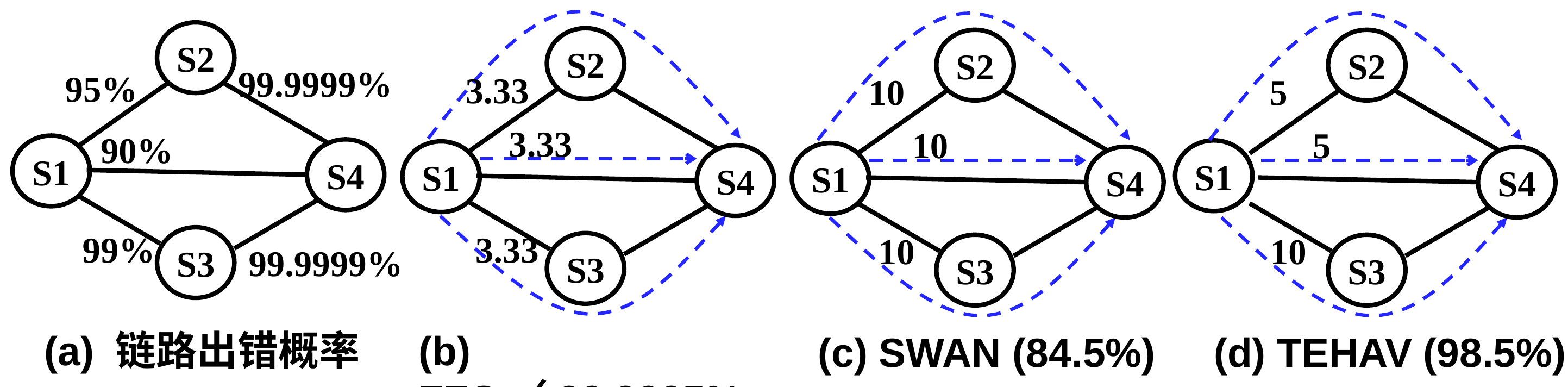

S2
S2
S2
S2
99.9999%
95%
3.33
10
5
3.33
10
5
90%
S1
S4
S1
S1
S1
S4
S4
S4

99%
3.33
S3
10
10
S3
S3
S3
99.9999%
(b) FFC（99.9995%）
(a) 链路出错概率
(c) SWAN (84.5%)
(d) TEHAV (98.5%)